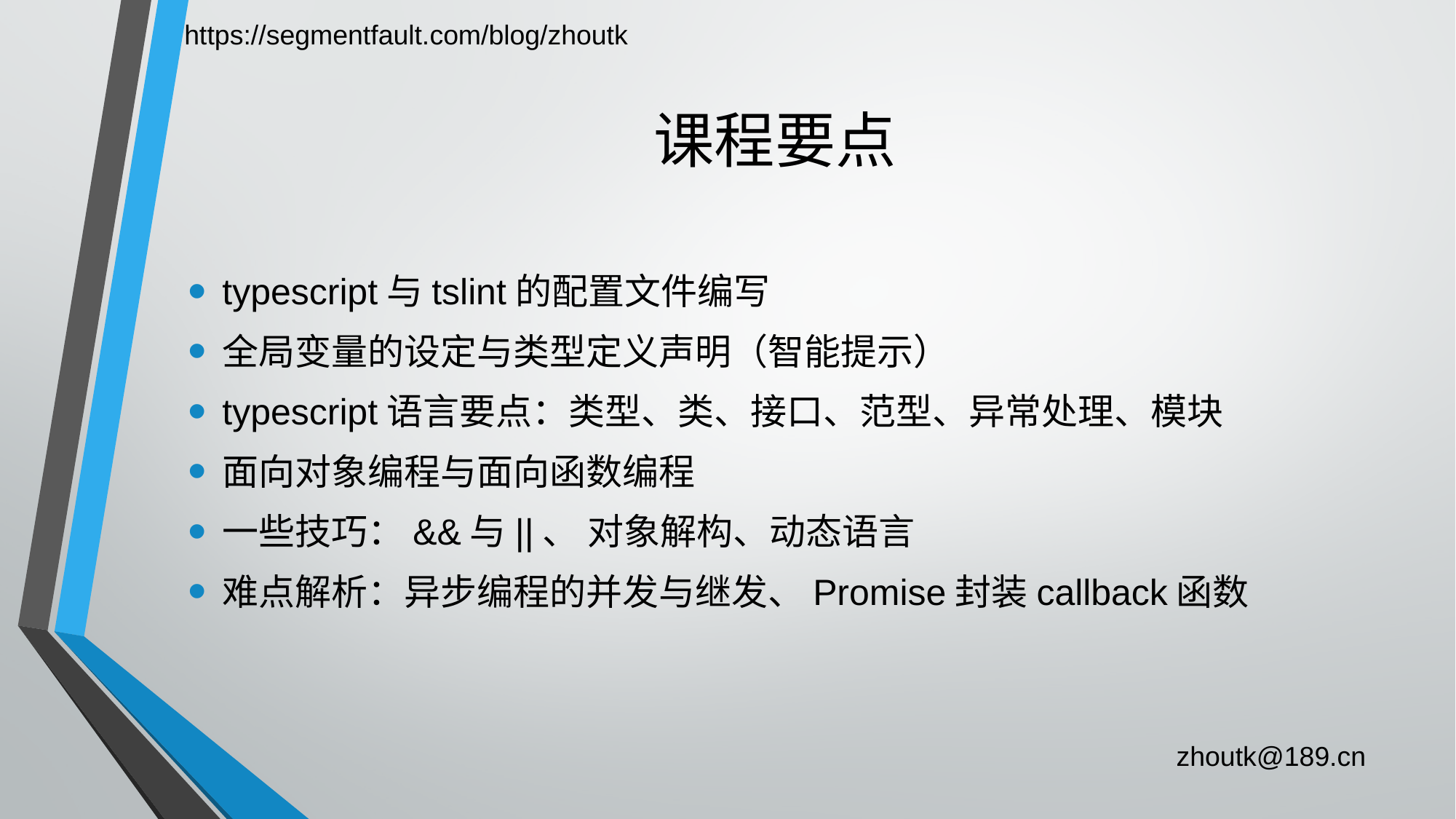

https://segmentfault.com/blog/zhoutk
# 课程要点
typescript与tslint的配置文件编写
全局变量的设定与类型定义声明（智能提示）
typescript语言要点：类型、类、接口、范型、异常处理、模块
面向对象编程与面向函数编程
一些技巧：&&与||、 对象解构、动态语言
难点解析：异步编程的并发与继发、Promise封装callback函数
zhoutk@189.cn